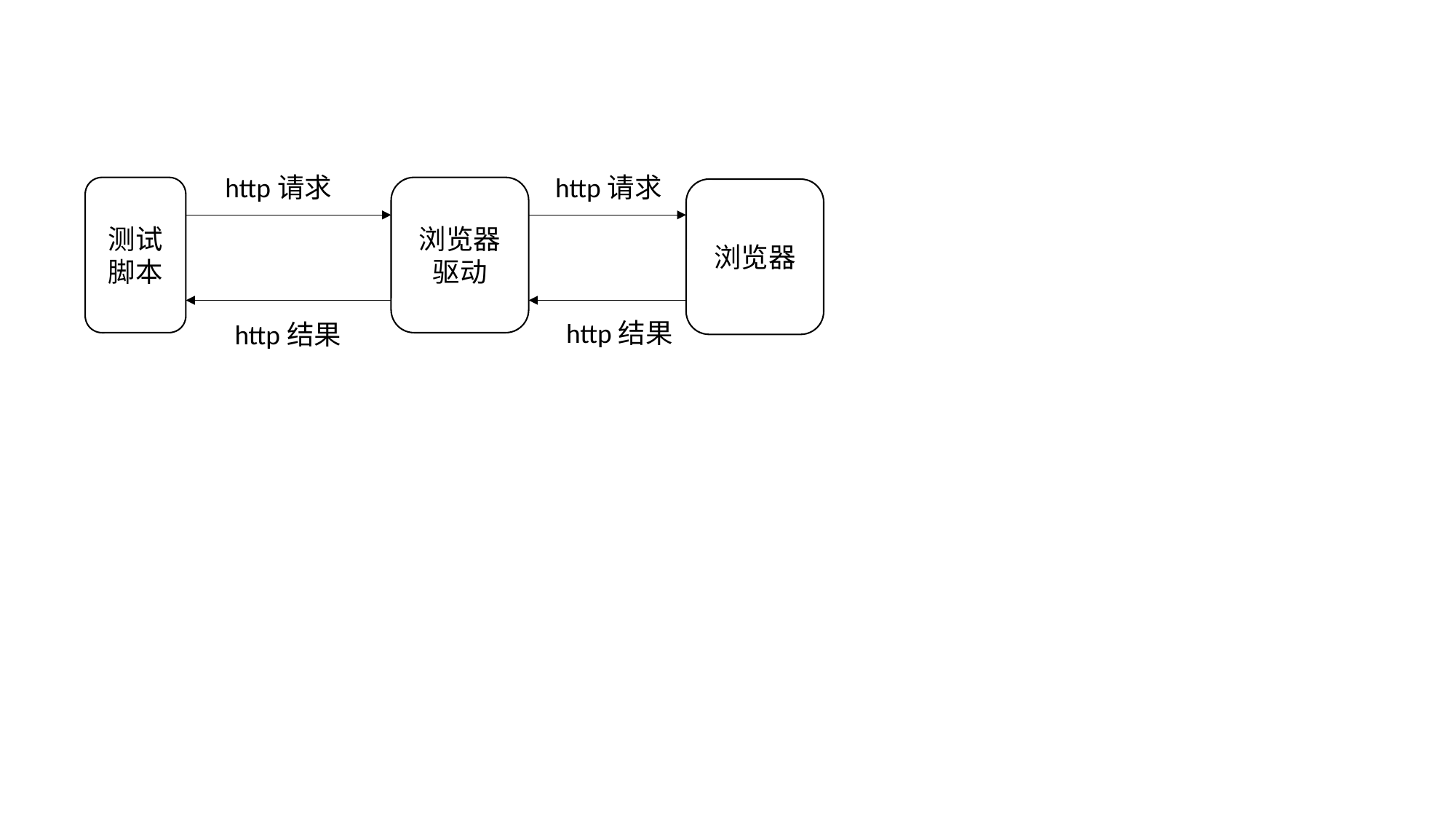

http请求
http请求
浏览器驱动
测试脚本
浏览器
http结果
http结果